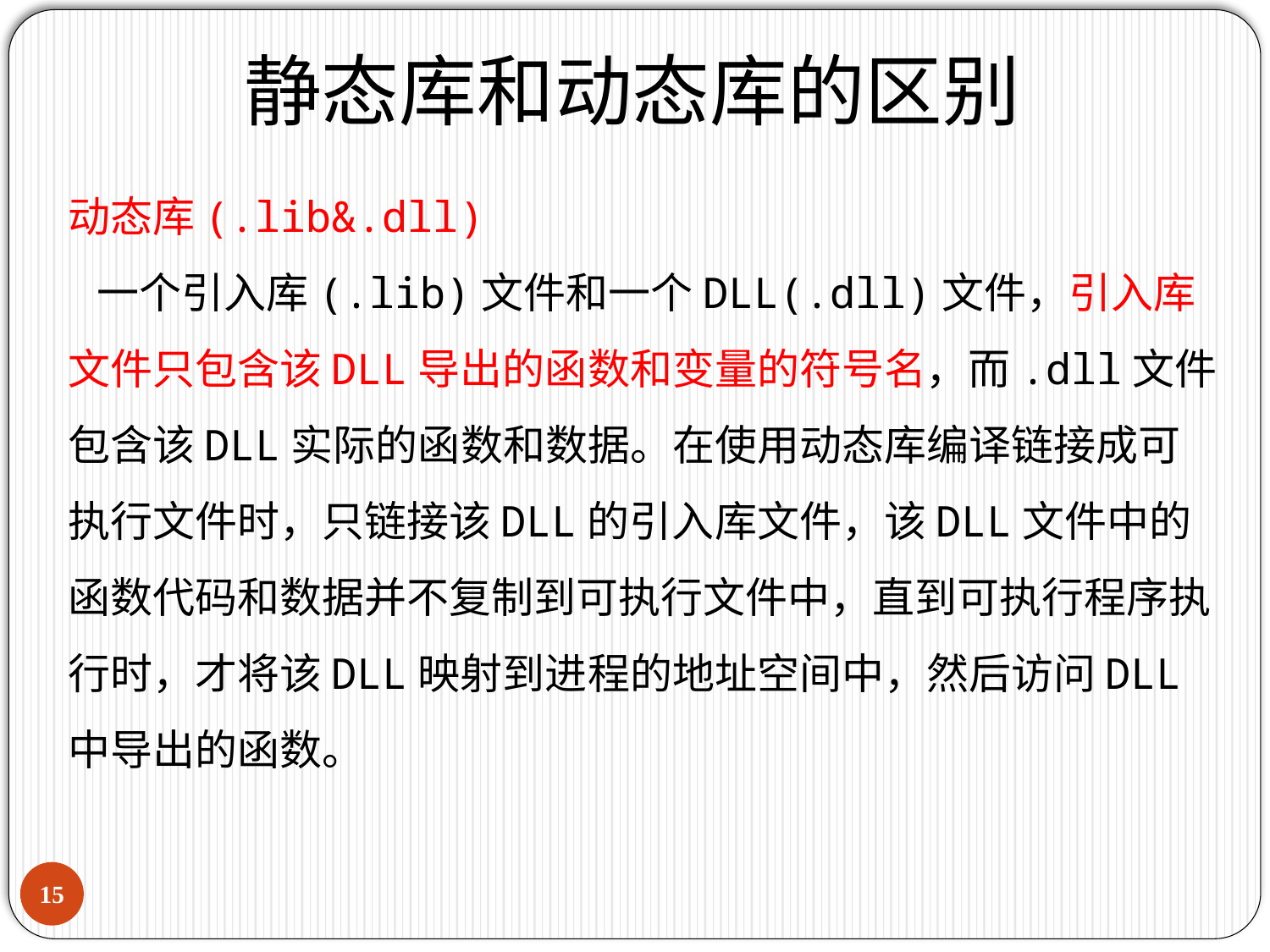

静态库和动态库的区别
动态库(.lib&.dll)
  一个引入库(.lib)文件和一个DLL(.dll)文件，引入库文件只包含该DLL导出的函数和变量的符号名，而.dll文件包含该DLL实际的函数和数据。在使用动态库编译链接成可执行文件时，只链接该DLL的引入库文件，该DLL文件中的函数代码和数据并不复制到可执行文件中，直到可执行程序执行时，才将该DLL映射到进程的地址空间中，然后访问DLL中导出的函数。
15